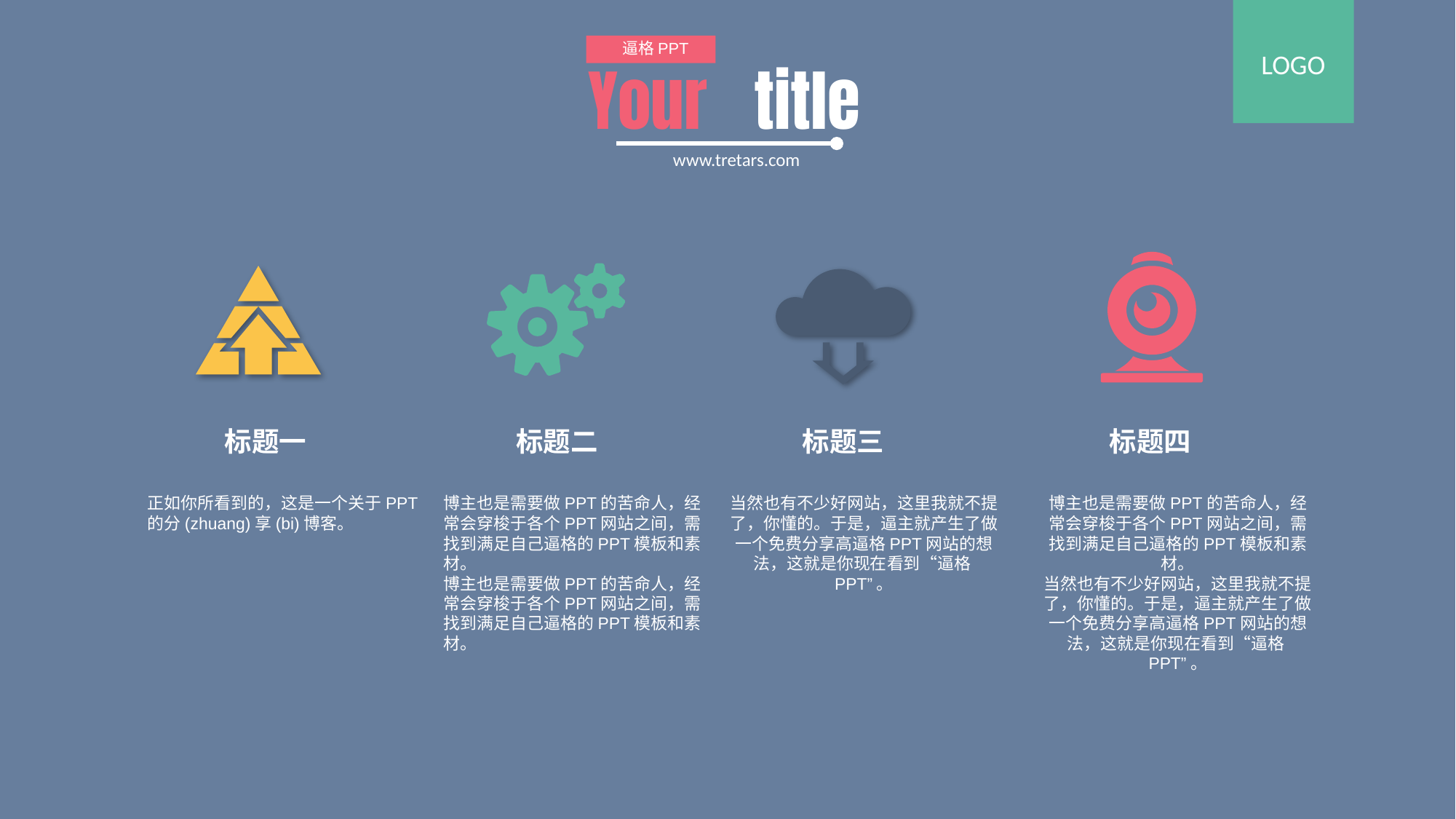

逼格PPT

Your   title

www.tretars.com

标题一
标题二
标题三
标题四
正如你所看到的，这是一个关于PPT的分(zhuang)享(bi)博客。
博主也是需要做PPT的苦命人，经常会穿梭于各个PPT网站之间，需找到满足自己逼格的PPT模板和素材。
博主也是需要做PPT的苦命人，经常会穿梭于各个PPT网站之间，需找到满足自己逼格的PPT模板和素材。

当然也有不少好网站，这里我就不提了，你懂的。于是，逼主就产生了做一个免费分享高逼格PPT网站的想法，这就是你现在看到“逼格PPT”。
博主也是需要做PPT的苦命人，经常会穿梭于各个PPT网站之间，需找到满足自己逼格的PPT模板和素材。
当然也有不少好网站，这里我就不提了，你懂的。于是，逼主就产生了做一个免费分享高逼格PPT网站的想法，这就是你现在看到“逼格PPT”。